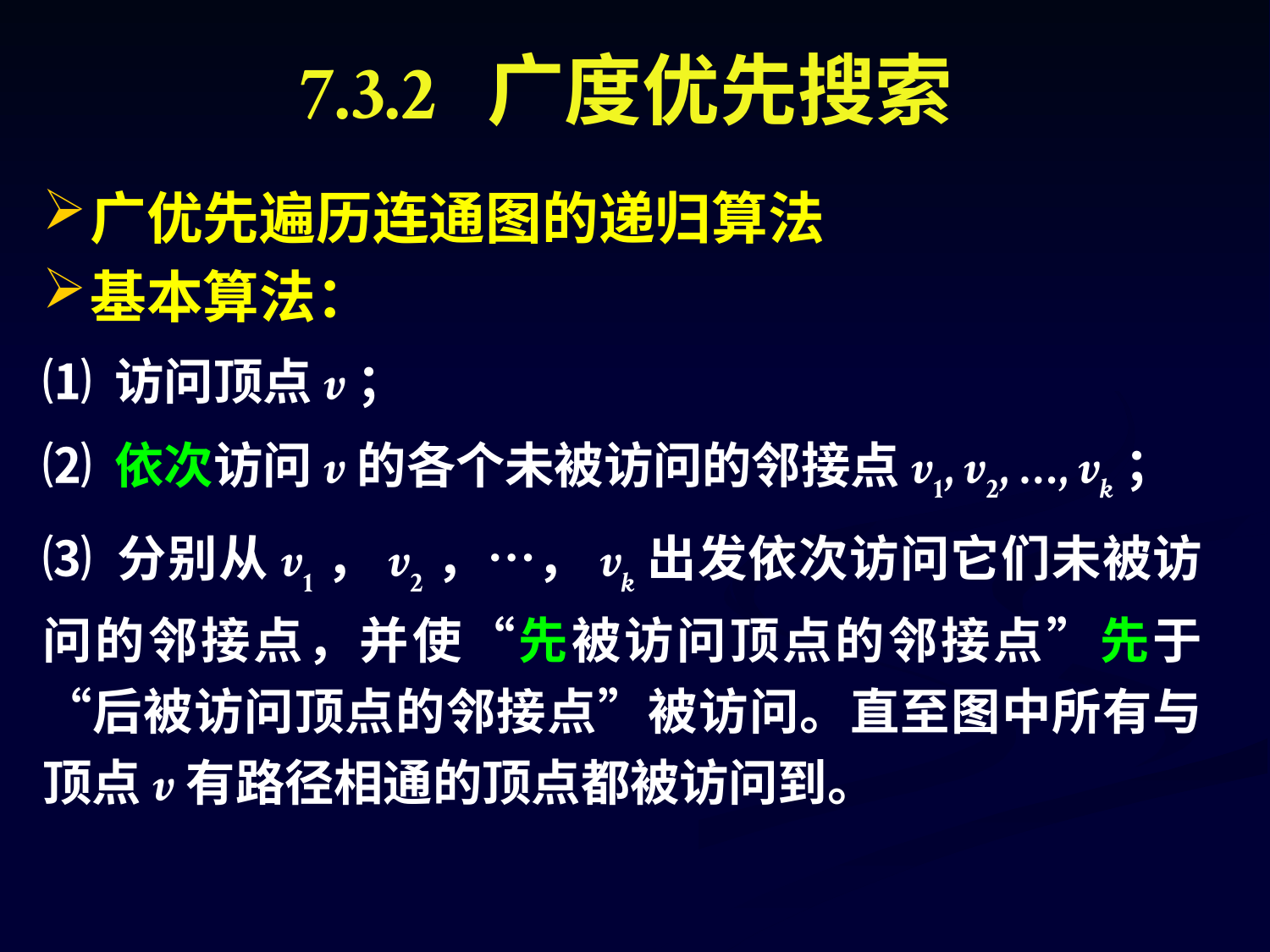

# 7.3.2  广度优先搜索
广优先遍历连通图的递归算法
基本算法：
⑴ 访问顶点v；
⑵ 依次访问v的各个未被访问的邻接点v1, v2, …, vk；
⑶ 分别从v1，v2，…，vk出发依次访问它们未被访问的邻接点，并使“先被访问顶点的邻接点”先于“后被访问顶点的邻接点”被访问。直至图中所有与顶点v有路径相通的顶点都被访问到。

56